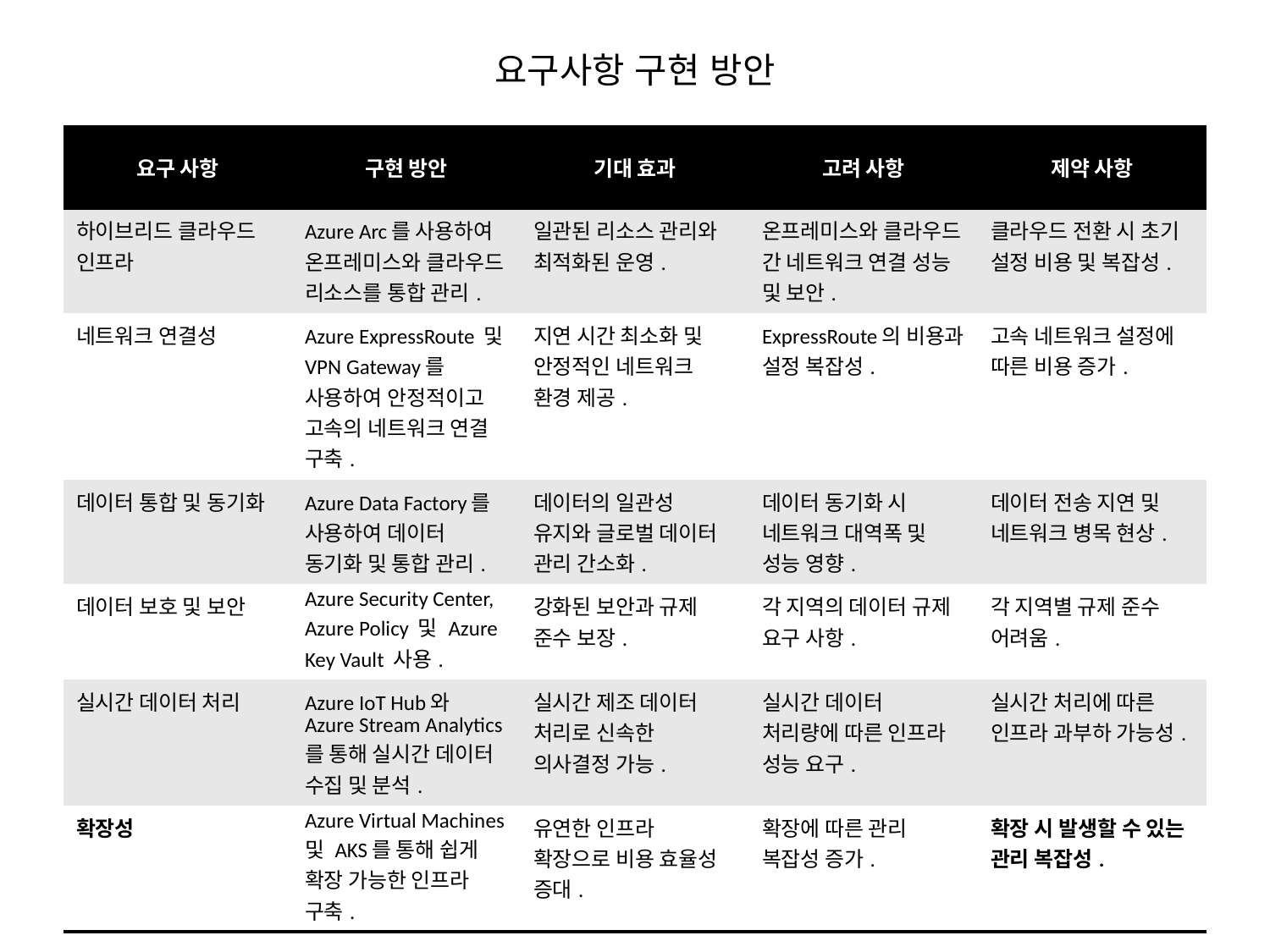

# 요구사항 구현 방안
| 요구 사항 | 구현 방안 | 기대 효과 | 고려 사항 | 제약 사항 |
| --- | --- | --- | --- | --- |
| 하이브리드 클라우드 인프라 | Azure Arc를 사용하여 온프레미스와 클라우드 리소스를 통합 관리. | 일관된 리소스 관리와 최적화된 운영. | 온프레미스와 클라우드 간 네트워크 연결 성능 및 보안. | 클라우드 전환 시 초기 설정 비용 및 복잡성. |
| 네트워크 연결성 | Azure ExpressRoute 및 VPN Gateway를 사용하여 안정적이고 고속의 네트워크 연결 구축. | 지연 시간 최소화 및 안정적인 네트워크 환경 제공. | ExpressRoute의 비용과 설정 복잡성. | 고속 네트워크 설정에 따른 비용 증가. |
| 데이터 통합 및 동기화 | Azure Data Factory를 사용하여 데이터 동기화 및 통합 관리. | 데이터의 일관성 유지와 글로벌 데이터 관리 간소화. | 데이터 동기화 시 네트워크 대역폭 및 성능 영향. | 데이터 전송 지연 및 네트워크 병목 현상. |
| 데이터 보호 및 보안 | Azure Security Center, Azure Policy 및 Azure Key Vault 사용. | 강화된 보안과 규제 준수 보장. | 각 지역의 데이터 규제 요구 사항. | 각 지역별 규제 준수 어려움. |
| 실시간 데이터 처리 | Azure IoT Hub와 Azure Stream Analytics를 통해 실시간 데이터 수집 및 분석. | 실시간 제조 데이터 처리로 신속한 의사결정 가능. | 실시간 데이터 처리량에 따른 인프라 성능 요구. | 실시간 처리에 따른 인프라 과부하 가능성. |
| 확장성 | Azure Virtual Machines 및 AKS를 통해 쉽게 확장 가능한 인프라 구축. | 유연한 인프라 확장으로 비용 효율성 증대. | 확장에 따른 관리 복잡성 증가. | 확장 시 발생할 수 있는 관리 복잡성. |